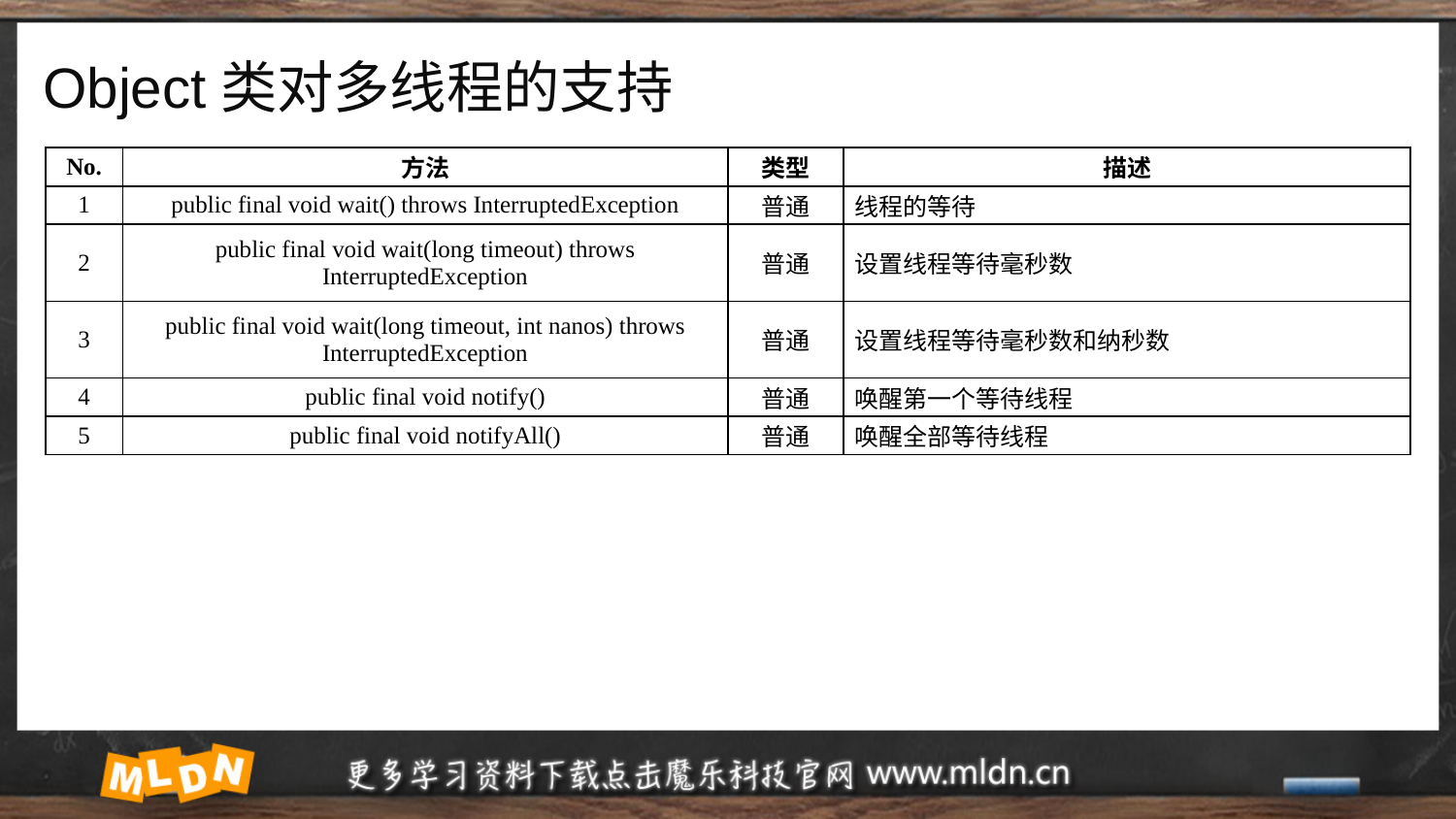

# Object类对多线程的支持
| No. | 方法 | 类型 | 描述 |
| --- | --- | --- | --- |
| 1 | public final void wait() throws InterruptedException | 普通 | 线程的等待 |
| 2 | public final void wait​(long timeout) throws InterruptedException | 普通 | 设置线程等待毫秒数 |
| 3 | public final void wait​(long timeout, int nanos) throws InterruptedException | 普通 | 设置线程等待毫秒数和纳秒数 |
| 4 | public final void notify() | 普通 | 唤醒第一个等待线程 |
| 5 | public final void notifyAll() | 普通 | 唤醒全部等待线程 |